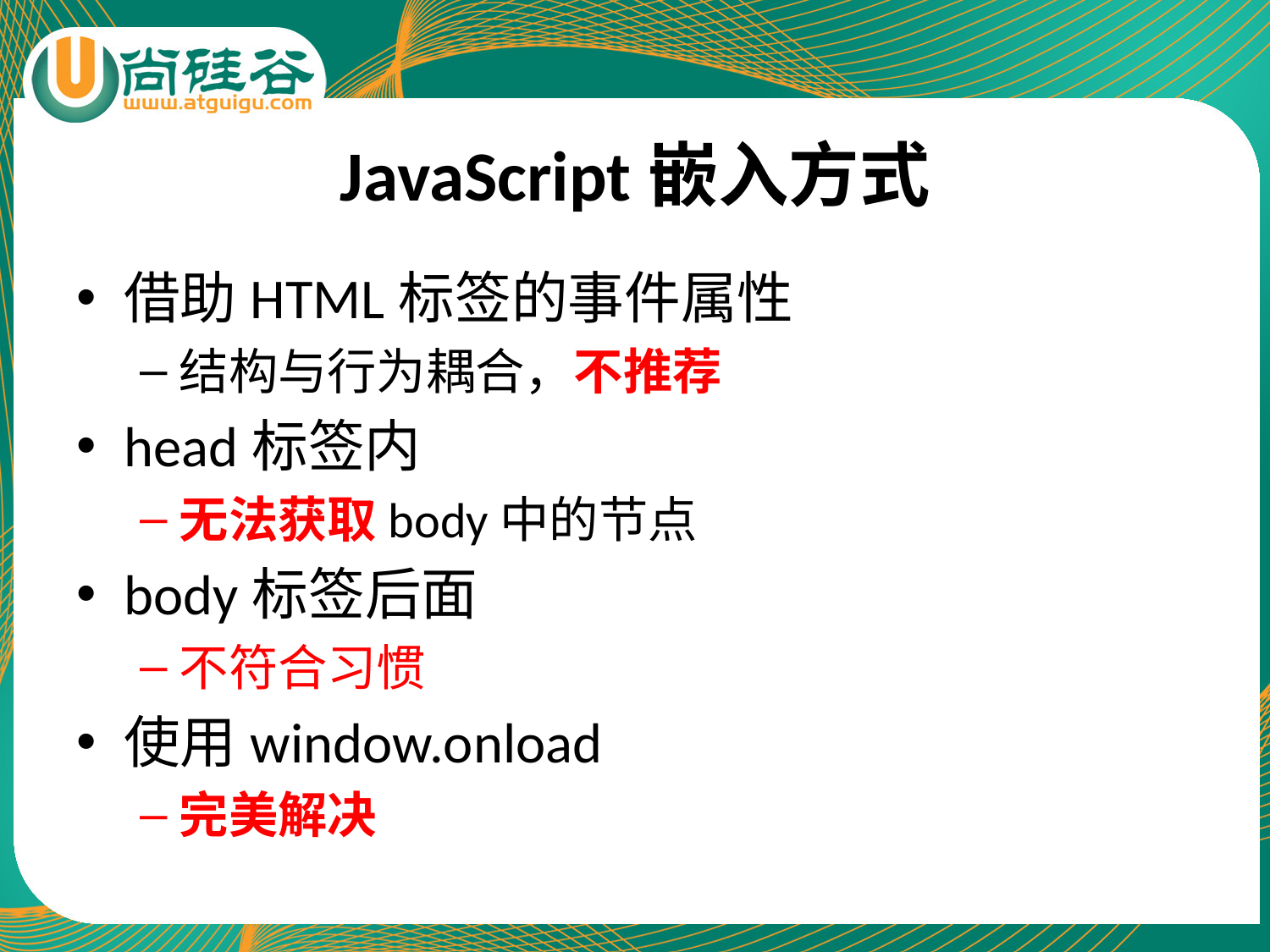

# JavaScript嵌入方式
借助HTML标签的事件属性
结构与行为耦合，不推荐
head标签内
无法获取body中的节点
body标签后面
不符合习惯
使用window.onload
完美解决